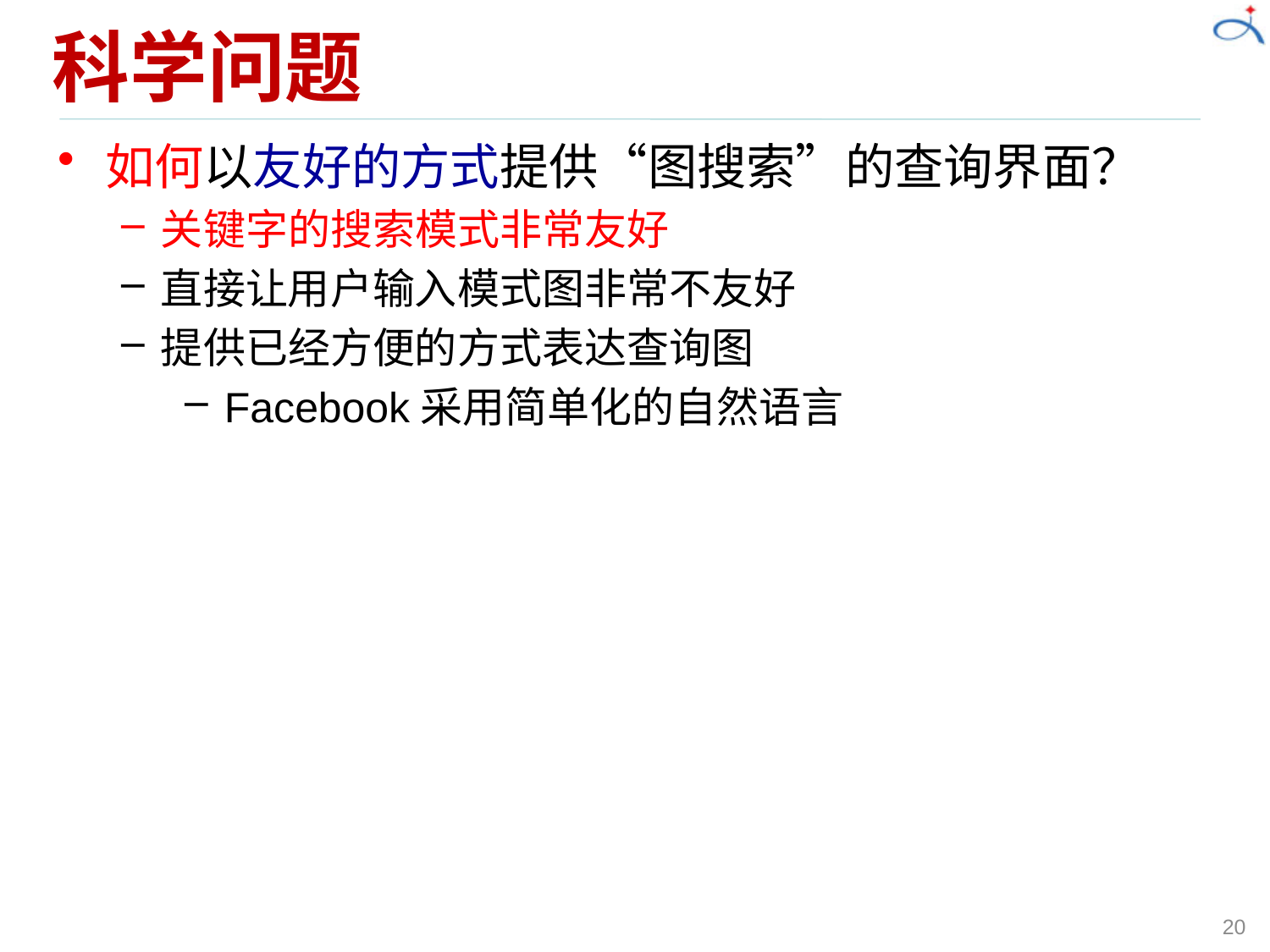

# 科学问题
如何以友好的方式提供“图搜索”的查询界面？
关键字的搜索模式非常友好
直接让用户输入模式图非常不友好
提供已经方便的方式表达查询图
Facebook采用简单化的自然语言
20